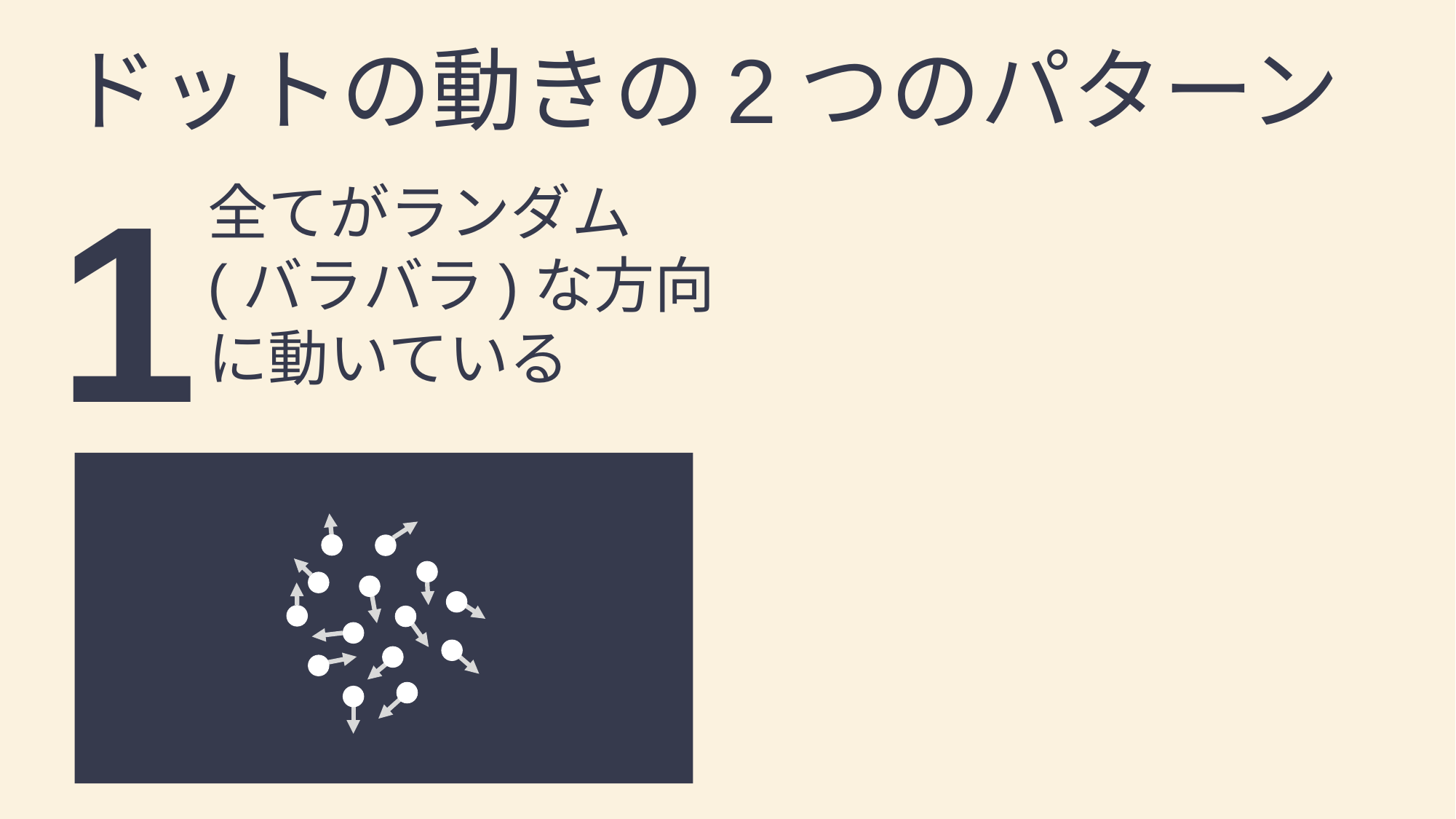

# ドットの動きの2つのパターン
1
全てがランダム
(バラバラ)な方向に動いている